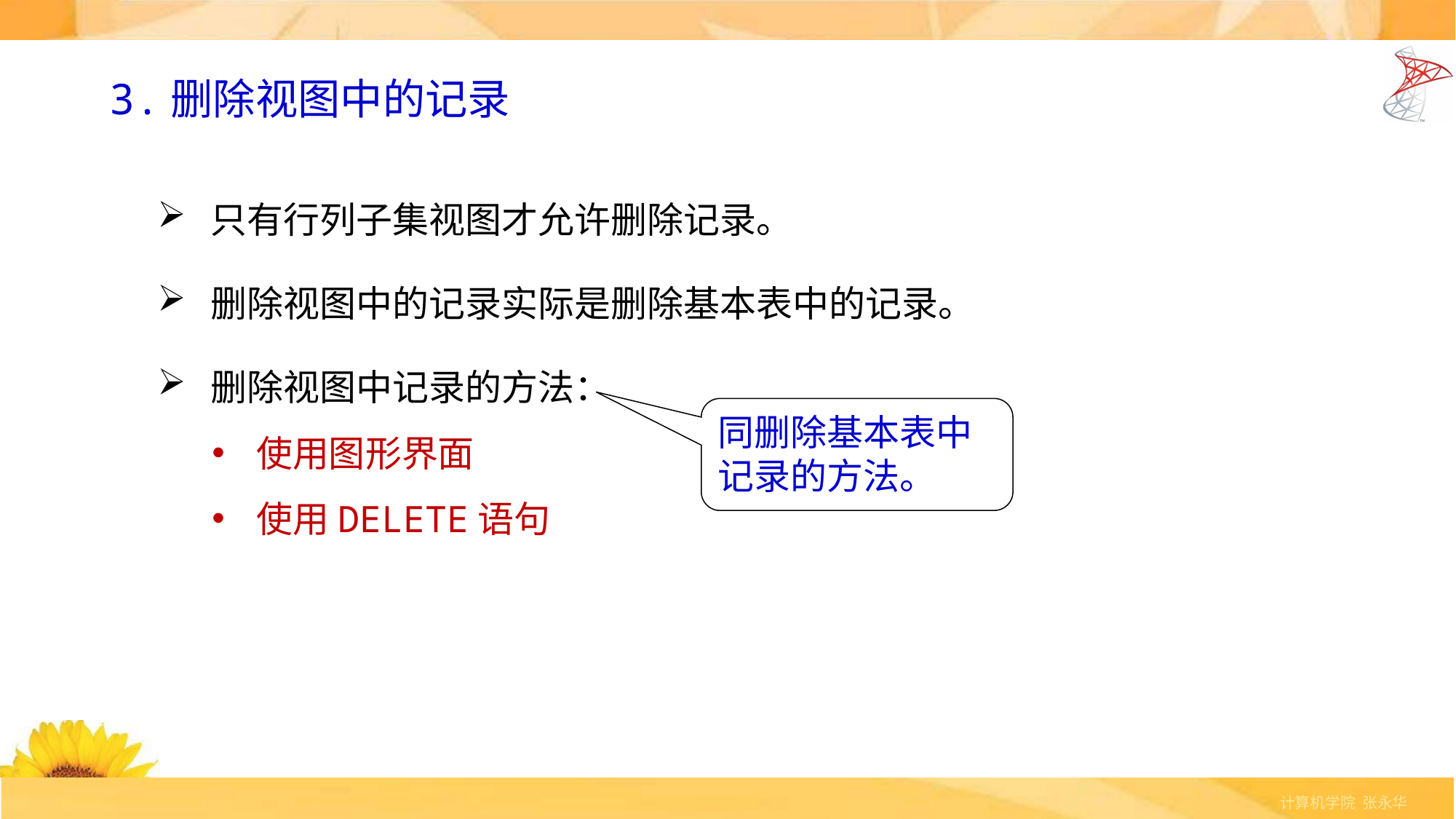

# 3.删除视图中的记录
只有行列子集视图才允许删除记录。
删除视图中的记录实际是删除基本表中的记录。
删除视图中记录的方法：
 使用图形界面
 使用DELETE语句

同删除基本表中记录的方法。